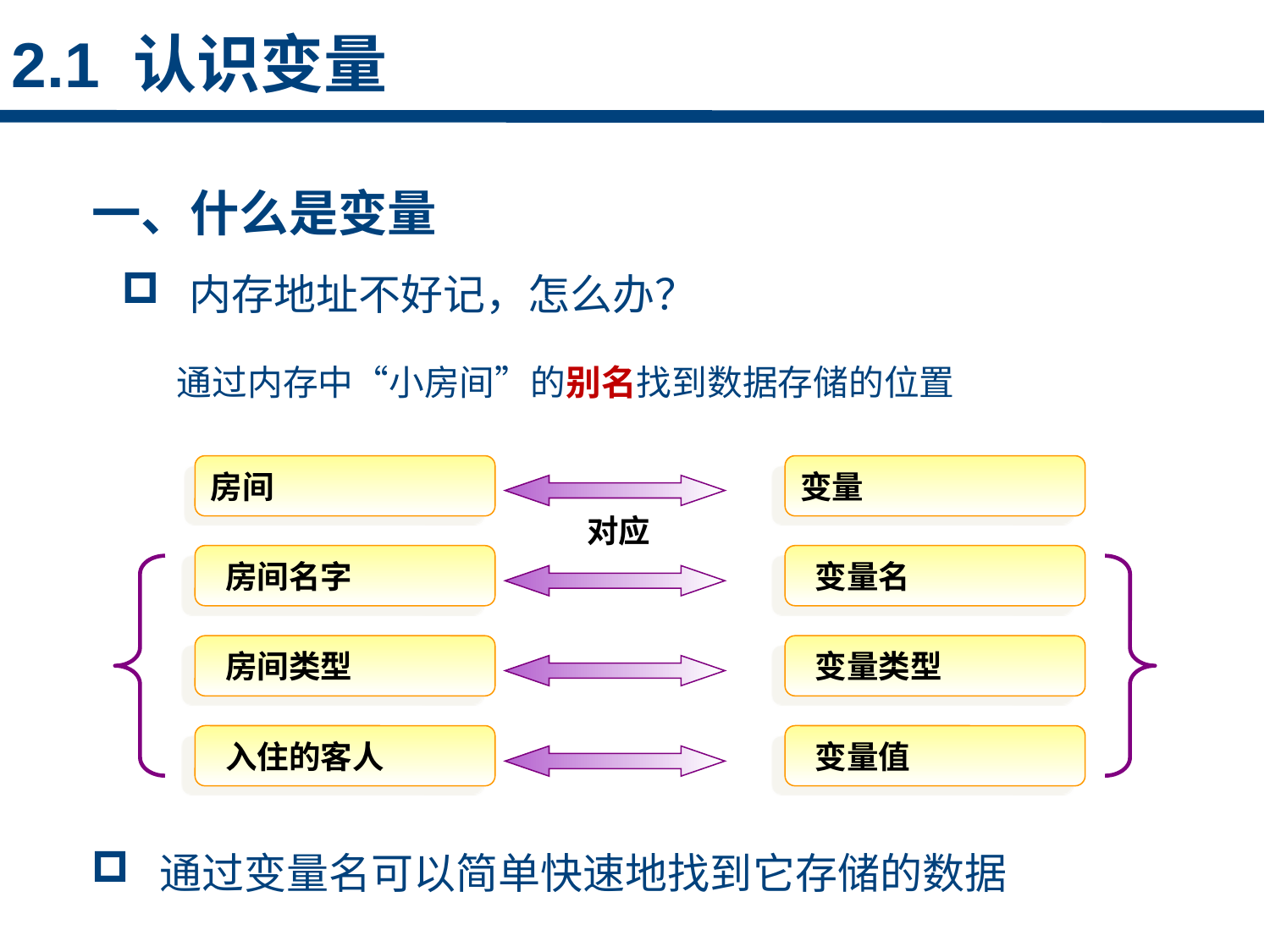

2.1 认识变量
一、什么是变量
 内存地址不好记，怎么办？
      通过内存中“小房间”的别名找到数据存储的位置
点击添加文本
点击添加文本

房间
变量

对应
 房间名字
 变量名

 房间类型
 变量类型

 入住的客人
 变量值
点击添加文本
点击添加文本
  通过变量名可以简单快速地找到它存储的数据